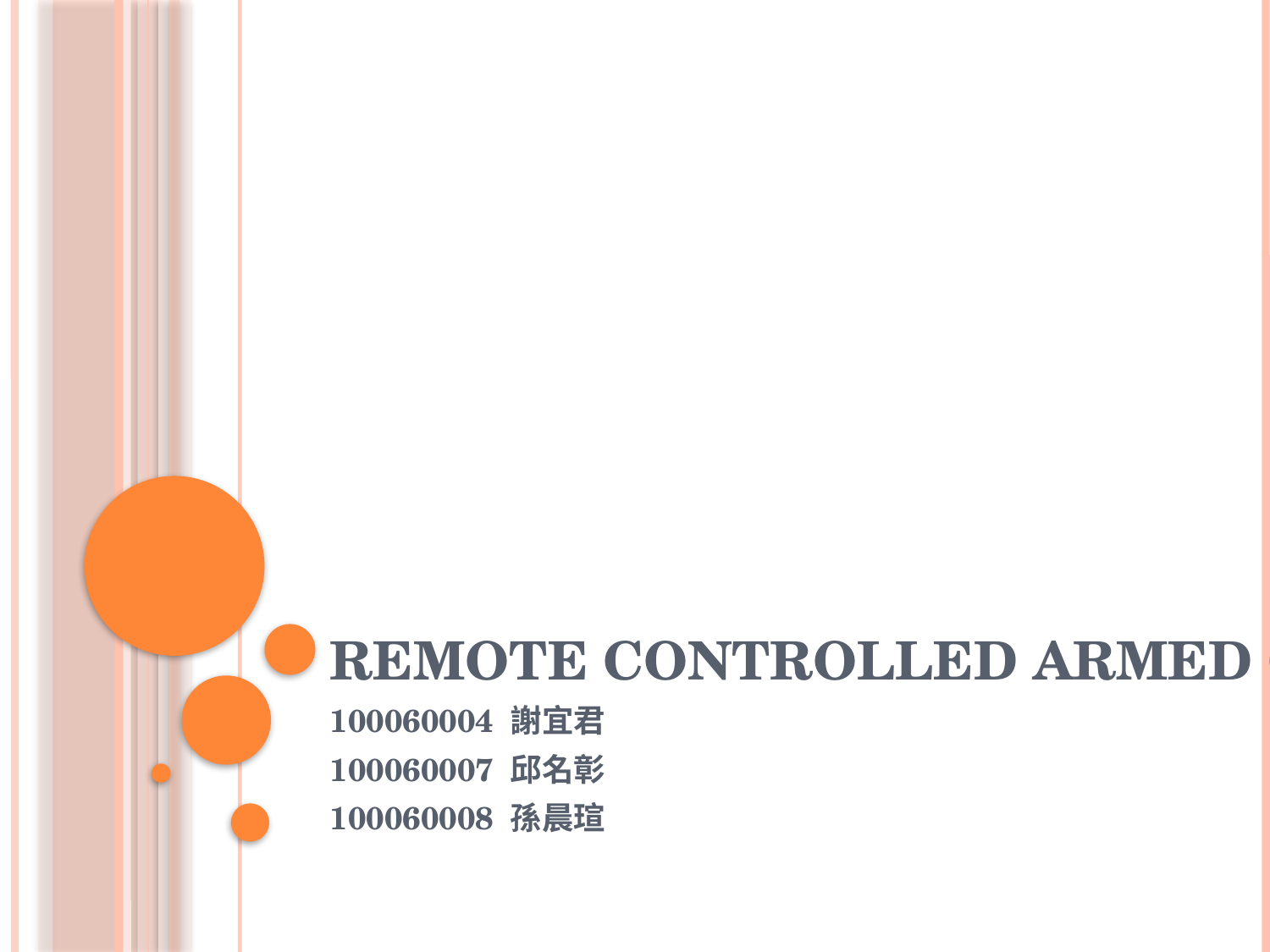

# Remote Controlled Armed Car
100060004 謝宜君
100060007 邱名彰
100060008 孫晨瑄